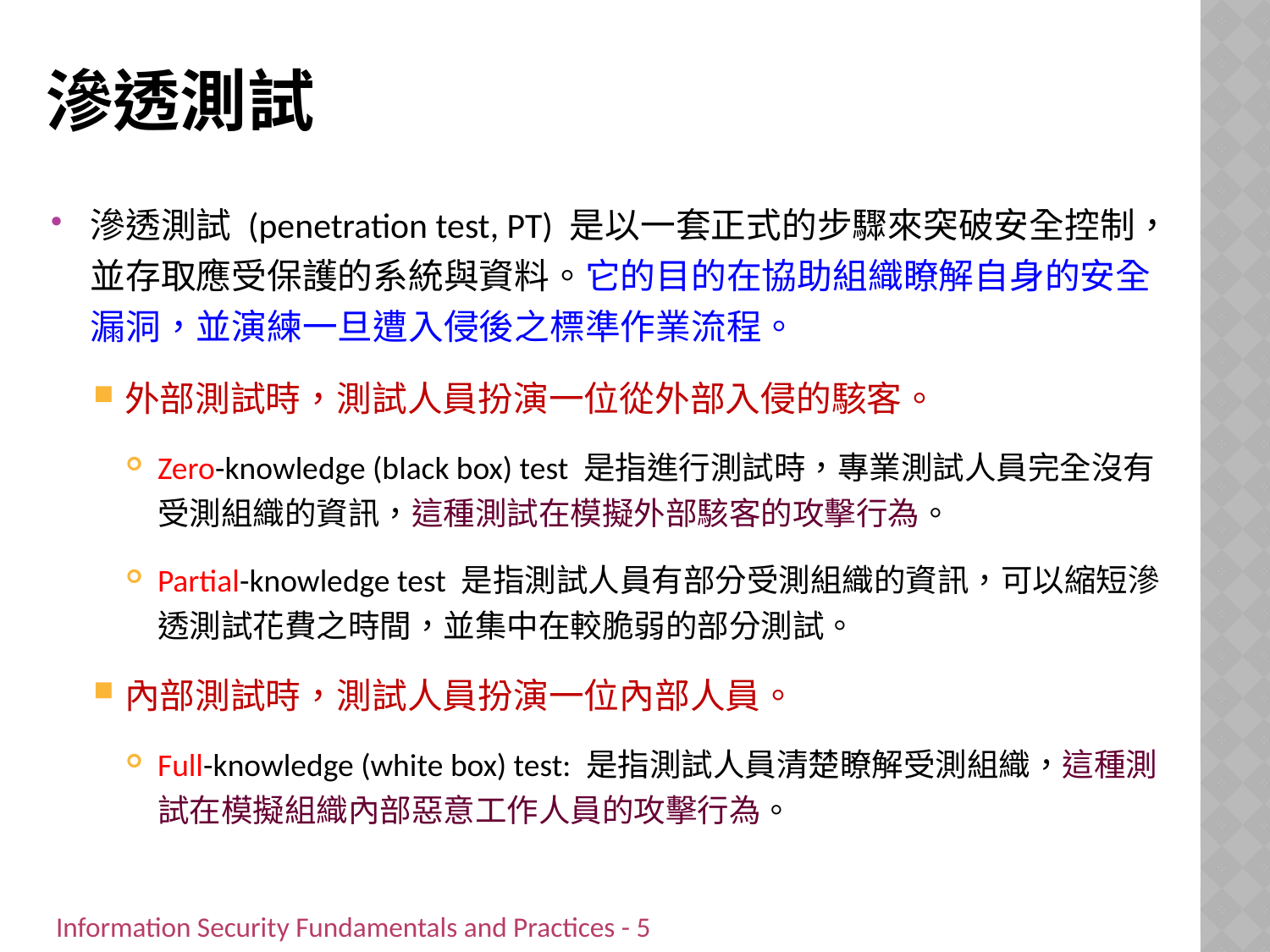

# 滲透測試
滲透測試 (penetration test, PT) 是以一套正式的步驟來突破安全控制，並存取應受保護的系統與資料。它的目的在協助組織瞭解自身的安全漏洞，並演練一旦遭入侵後之標準作業流程。
外部測試時，測試人員扮演一位從外部入侵的駭客。
Zero-knowledge (black box) test 是指進行測試時，專業測試人員完全沒有受測組織的資訊，這種測試在模擬外部駭客的攻擊行為。
Partial-knowledge test 是指測試人員有部分受測組織的資訊，可以縮短滲透測試花費之時間，並集中在較脆弱的部分測試。
內部測試時，測試人員扮演一位內部人員。
Full-knowledge (white box) test: 是指測試人員清楚瞭解受測組織，這種測試在模擬組織內部惡意工作人員的攻擊行為。